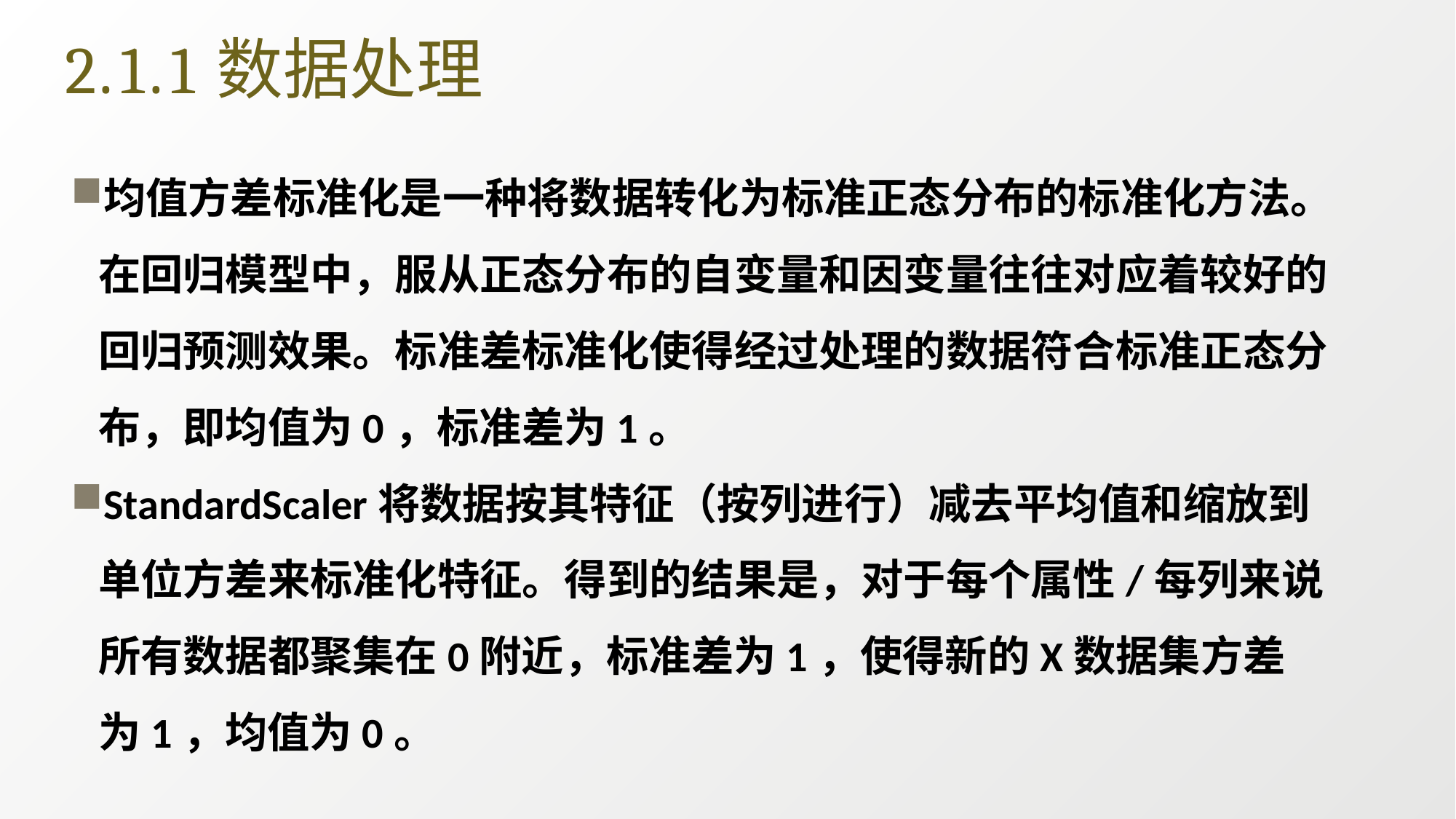

# 2.1.1数据处理
均值方差标准化是一种将数据转化为标准正态分布的标准化方法。在回归模型中，服从正态分布的自变量和因变量往往对应着较好的回归预测效果。标准差标准化使得经过处理的数据符合标准正态分布，即均值为0，标准差为1。
StandardScaler将数据按其特征（按列进行）减去平均值和缩放到单位方差来标准化特征。得到的结果是，对于每个属性/每列来说所有数据都聚集在0附近，标准差为1，使得新的X数据集方差为1，均值为0。